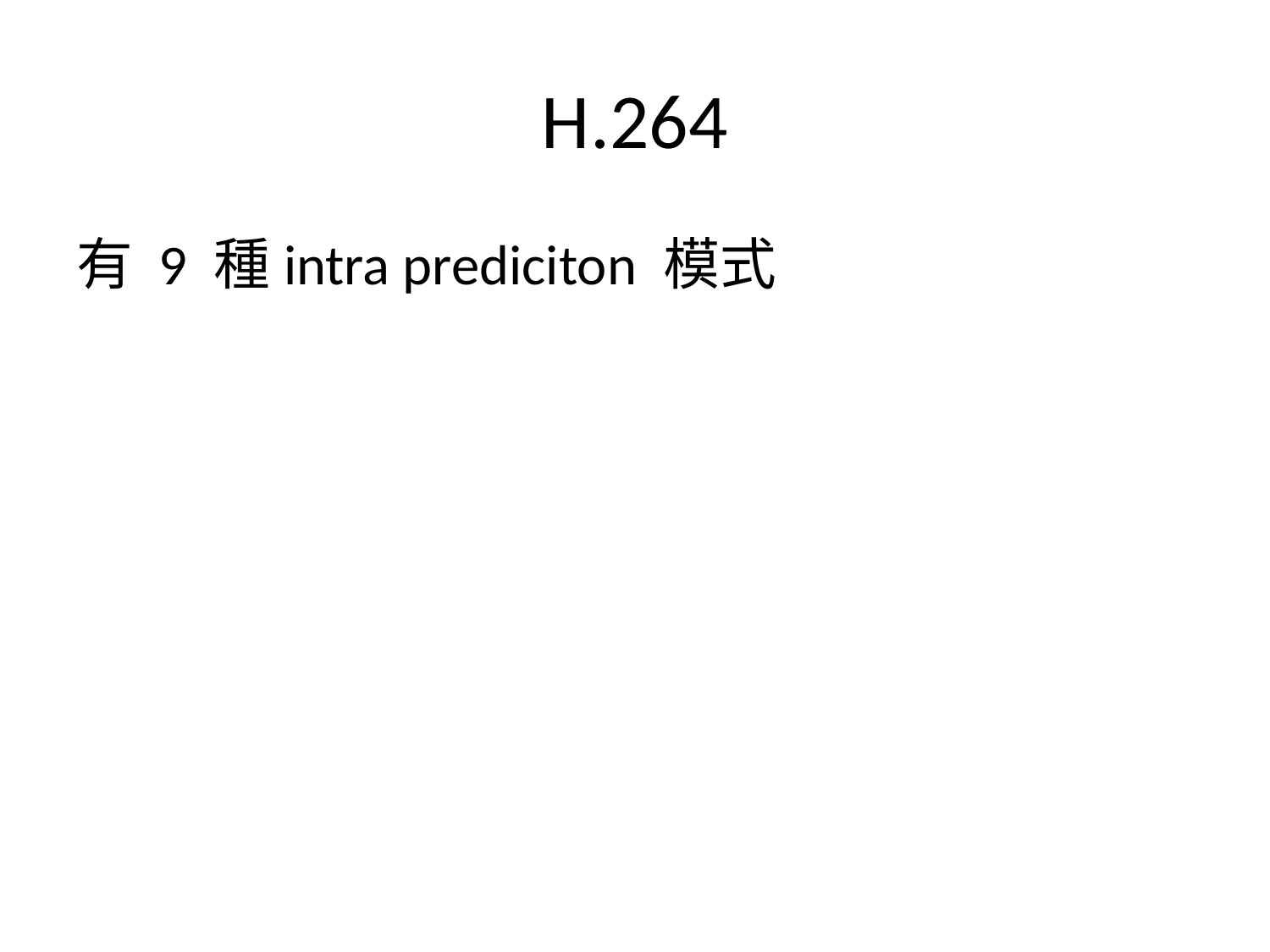

# H.264
有 9 種intra prediciton 模式